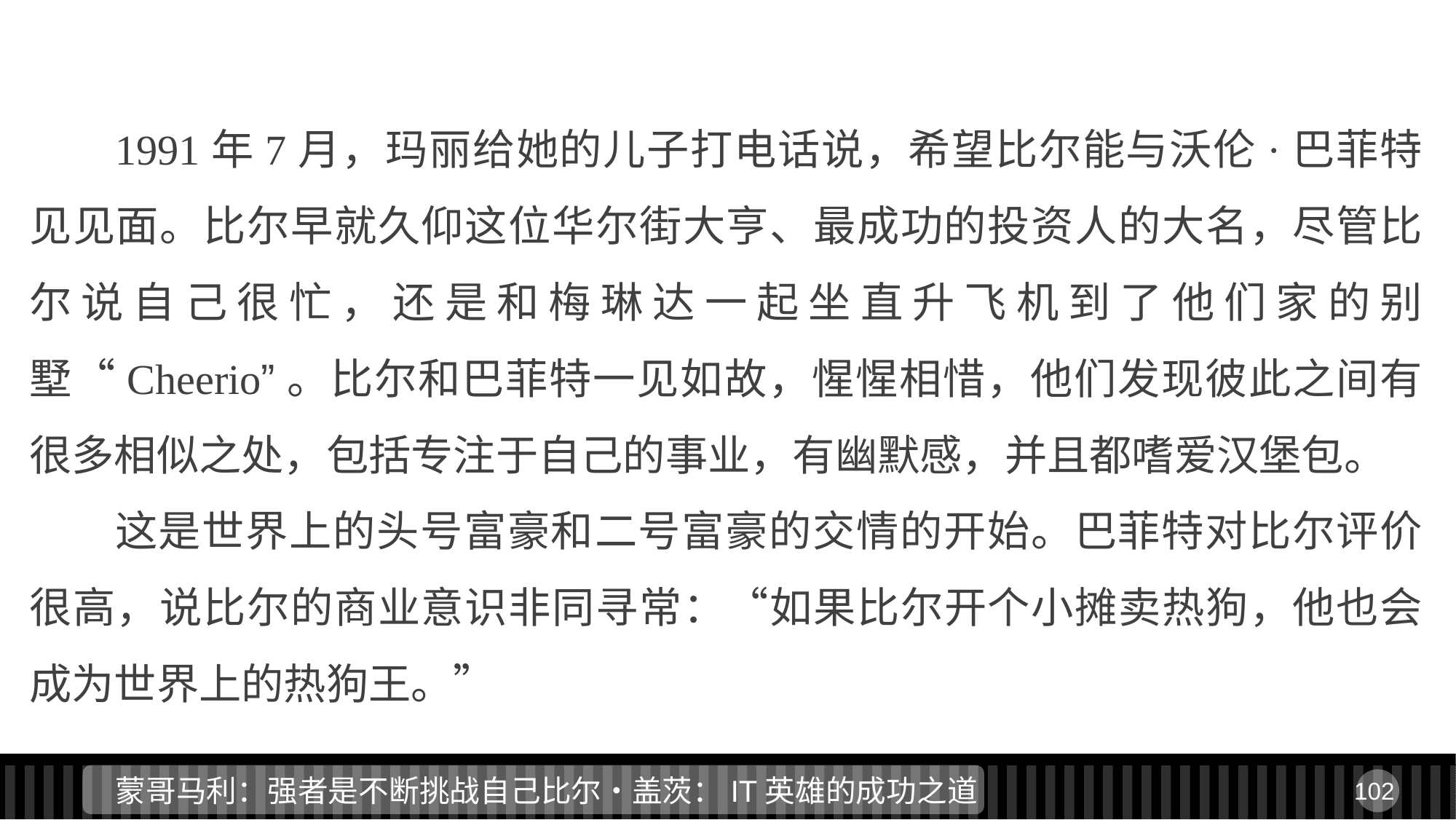

1991年7月，玛丽给她的儿子打电话说，希望比尔能与沃伦·巴菲特见见面。比尔早就久仰这位华尔街大亨、最成功的投资人的大名，尽管比尔说自己很忙，还是和梅琳达一起坐直升飞机到了他们家的别墅“Cheerio”。比尔和巴菲特一见如故，惺惺相惜，他们发现彼此之间有很多相似之处，包括专注于自己的事业，有幽默感，并且都嗜爱汉堡包。
这是世界上的头号富豪和二号富豪的交情的开始。巴菲特对比尔评价很高，说比尔的商业意识非同寻常：“如果比尔开个小摊卖热狗，他也会成为世界上的热狗王。”